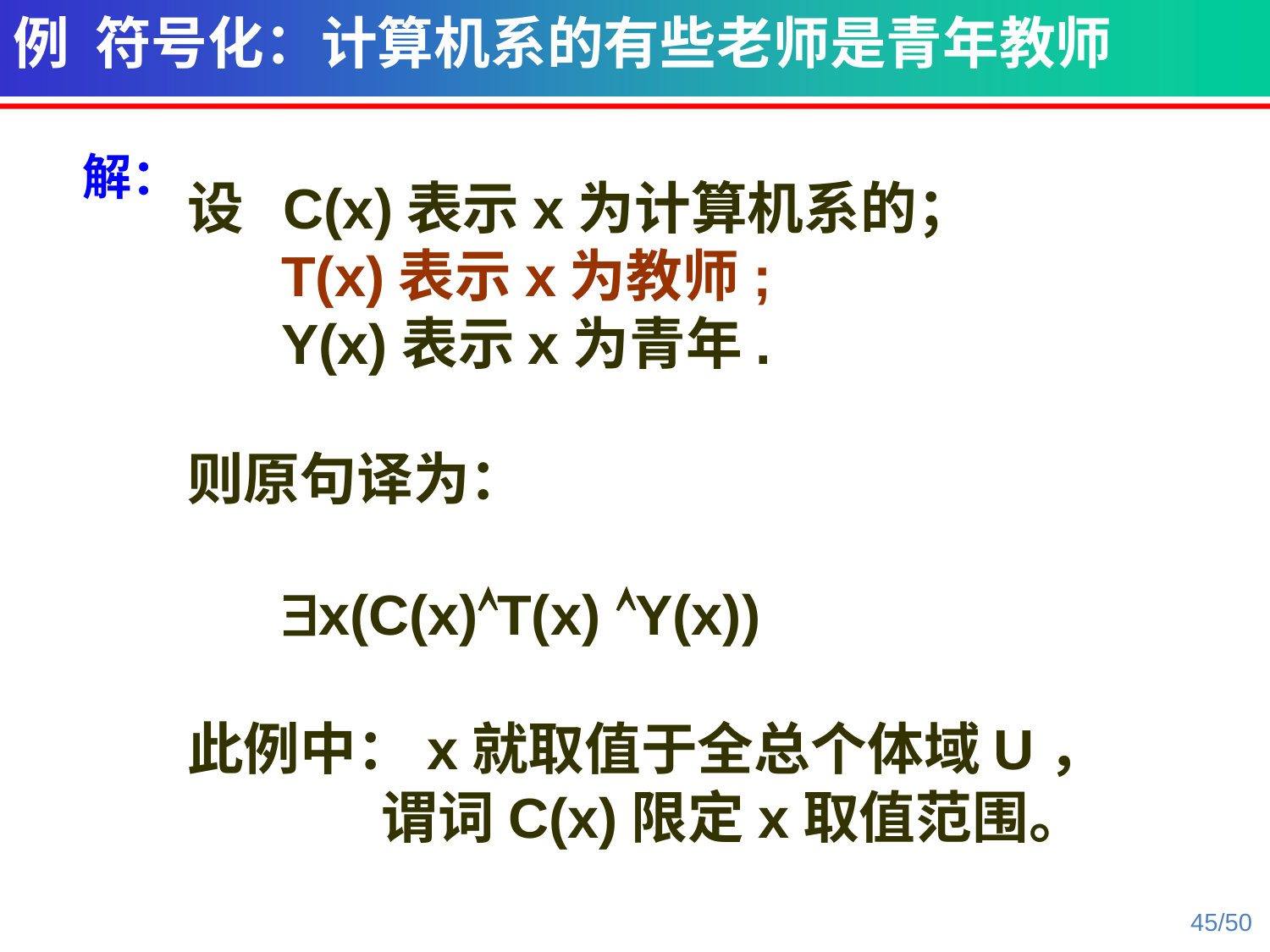

例  符号化：计算机系的有些老师是青年教师
解：
设  C(x)表示x为计算机系的；
      T(x)表示x为教师;
      Y(x)表示x为青年.

则原句译为：

      ∃x(C(x)∧T(x) ∧Y(x))

此例中：x就取值于全总个体域U，
              谓词C(x)限定x取值范围。
45/50